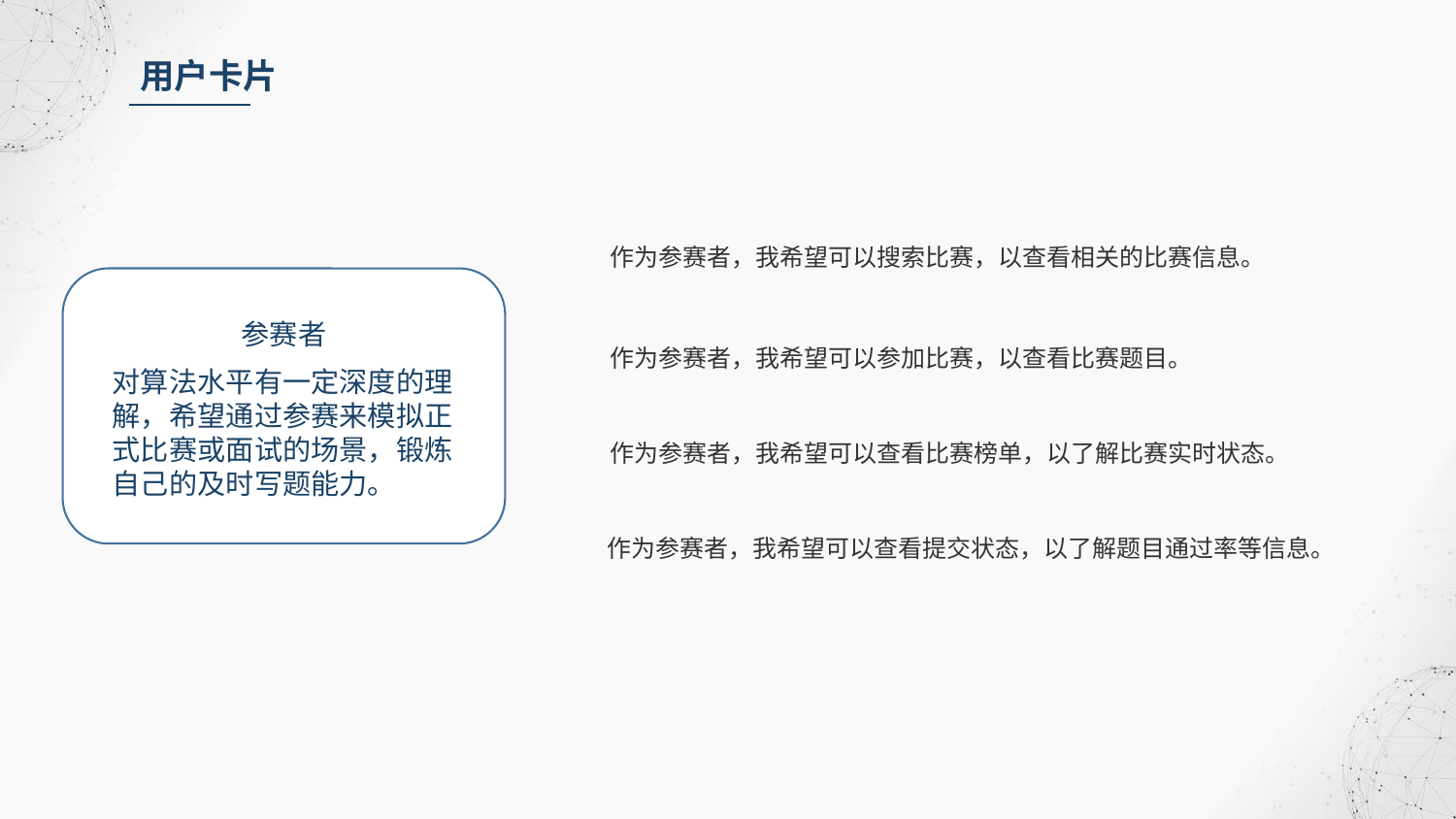

用户卡片
作为参赛者，我希望可以搜索比赛，以查看相关的比赛信息。

参赛者
对算法水平有一定深度的理解，希望通过参赛来模拟正式比赛或面试的场景，锻炼自己的及时写题能力。
作为参赛者，我希望可以参加比赛，以查看比赛题目。
作为参赛者，我希望可以查看比赛榜单，以了解比赛实时状态。
作为参赛者，我希望可以查看提交状态，以了解题目通过率等信息。